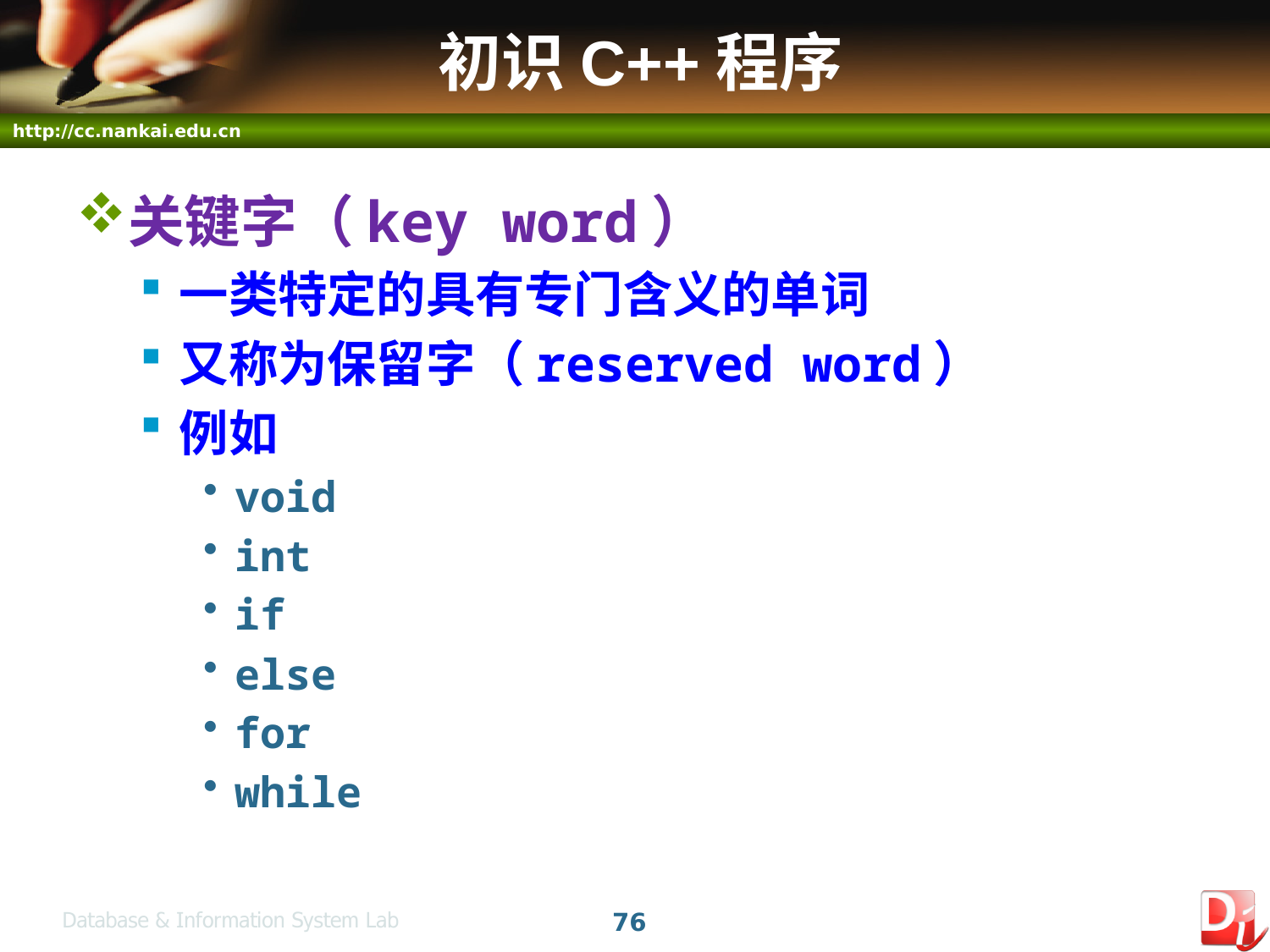

# 初识C++程序
关键字（key word）
一类特定的具有专门含义的单词
又称为保留字（reserved word）
例如
void
int
if
else
for
while
76
Database & Information System Lab